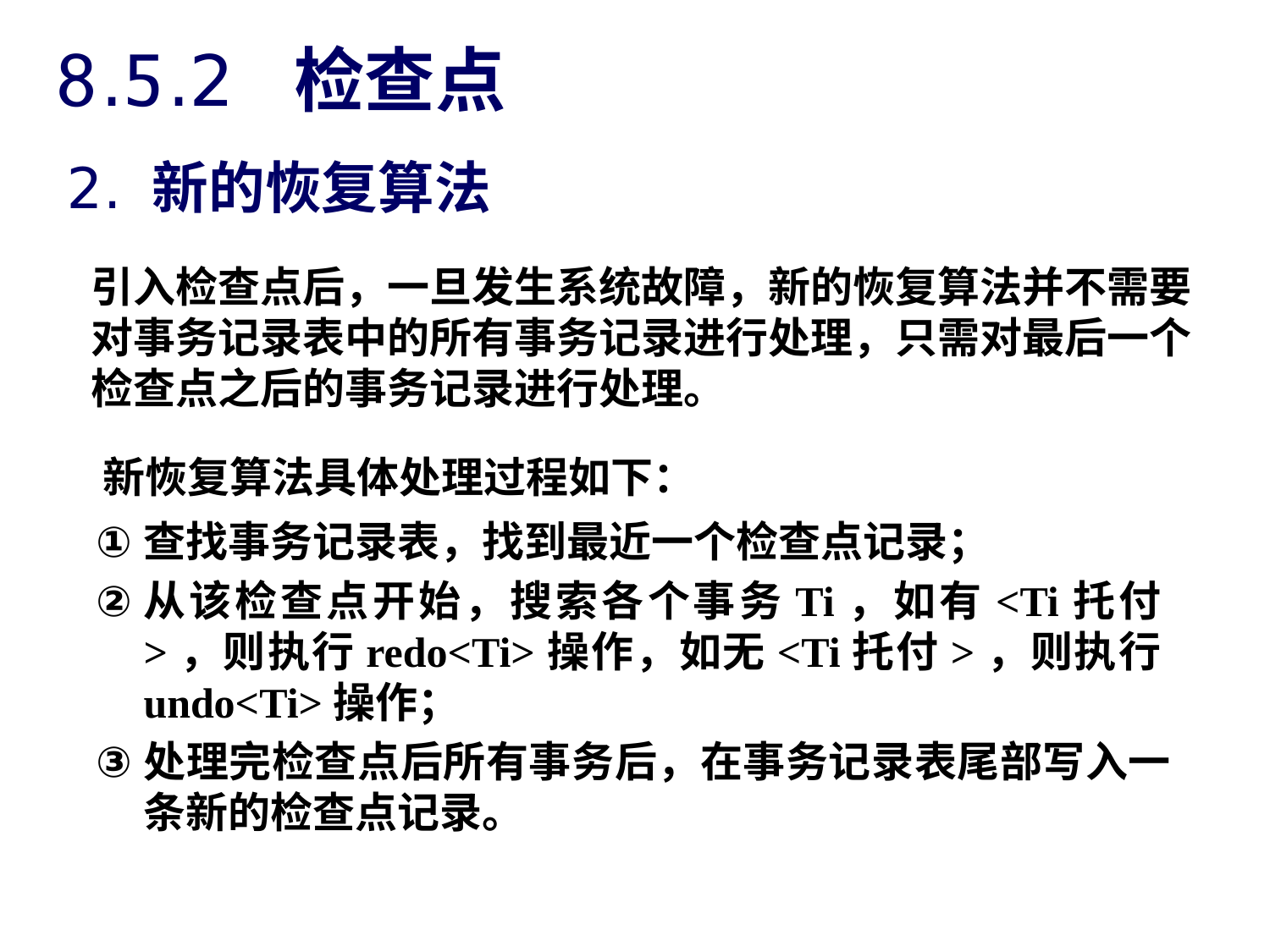

8.5.2  检查点
2. 新的恢复算法
引入检查点后，一旦发生系统故障，新的恢复算法并不需要对事务记录表中的所有事务记录进行处理，只需对最后一个检查点之后的事务记录进行处理。
新恢复算法具体处理过程如下：
查找事务记录表，找到最近一个检查点记录；
从该检查点开始，搜索各个事务Ti，如有<Ti托付>，则执行redo<Ti>操作，如无<Ti托付>，则执行undo<Ti>操作；
处理完检查点后所有事务后，在事务记录表尾部写入一条新的检查点记录。